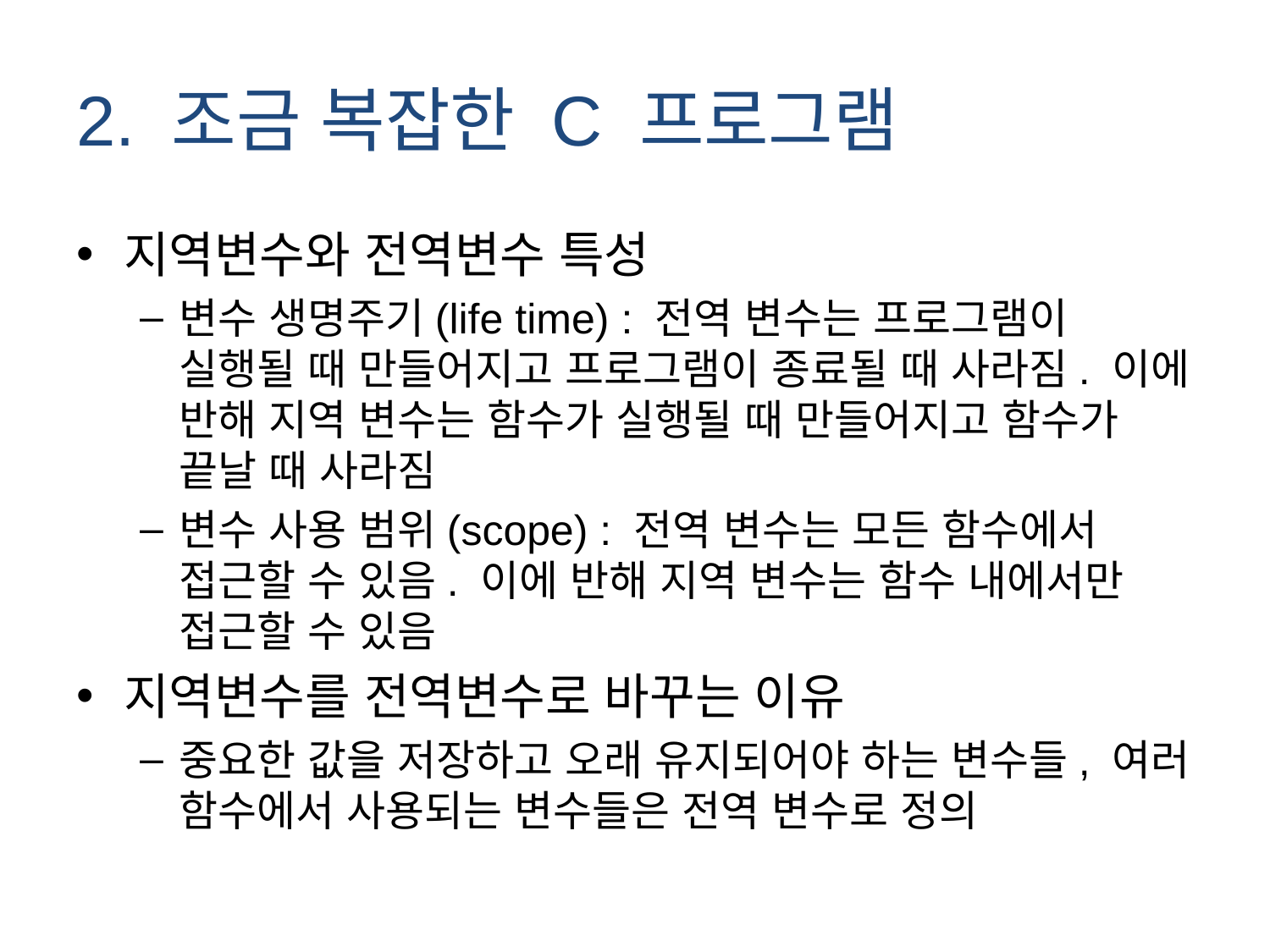

# 2. 조금 복잡한 C 프로그램
지역변수와 전역변수 특성
변수 생명주기(life time) : 전역 변수는 프로그램이 실행될 때 만들어지고 프로그램이 종료될 때 사라짐. 이에 반해 지역 변수는 함수가 실행될 때 만들어지고 함수가 끝날 때 사라짐
변수 사용 범위(scope) : 전역 변수는 모든 함수에서 접근할 수 있음. 이에 반해 지역 변수는 함수 내에서만 접근할 수 있음
지역변수를 전역변수로 바꾸는 이유
중요한 값을 저장하고 오래 유지되어야 하는 변수들, 여러 함수에서 사용되는 변수들은 전역 변수로 정의